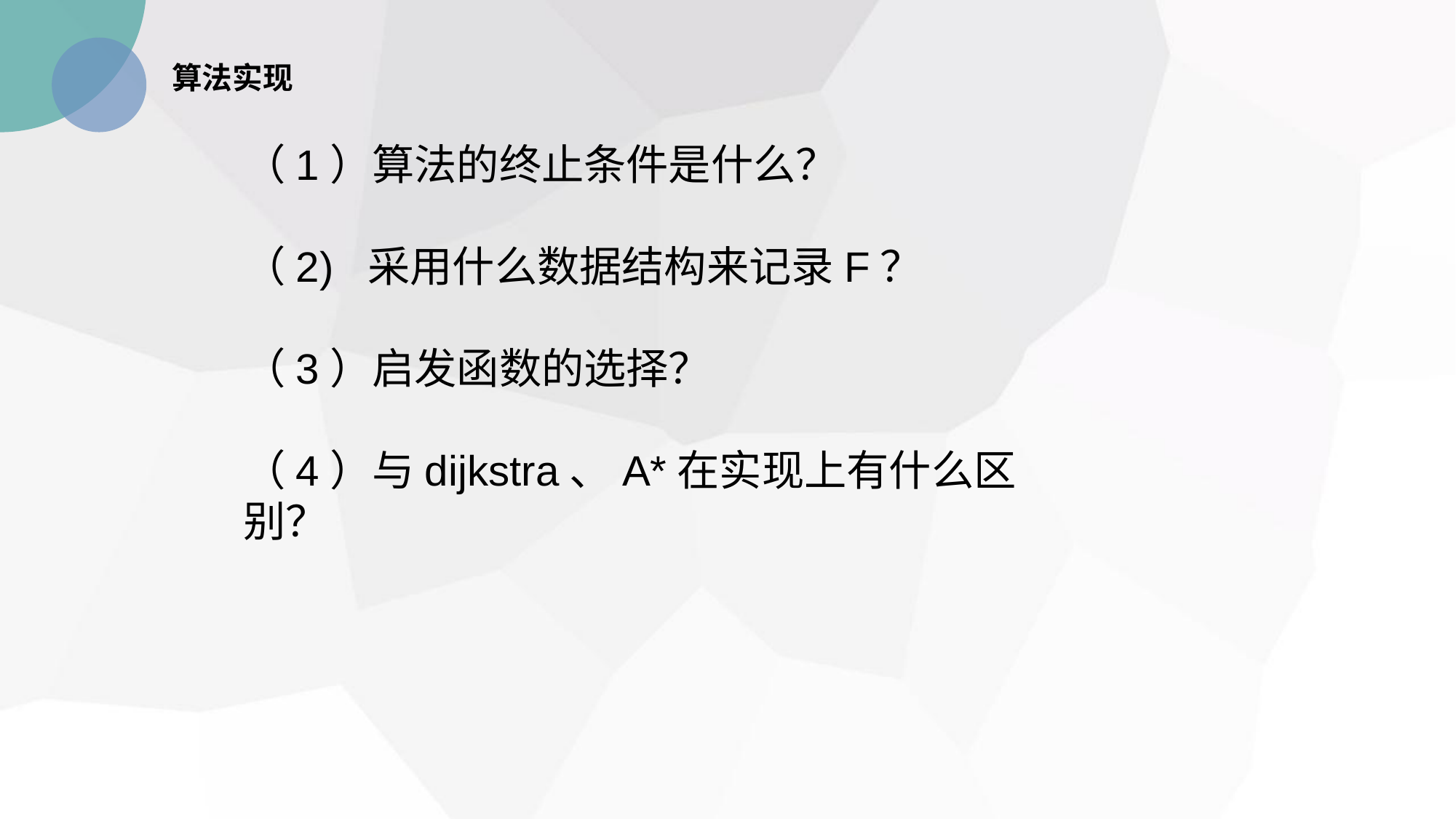

算法实现
（1）算法的终止条件是什么？

（2)  采用什么数据结构来记录F？

（3）启发函数的选择？

（4）与dijkstra、A*在实现上有什么区别？